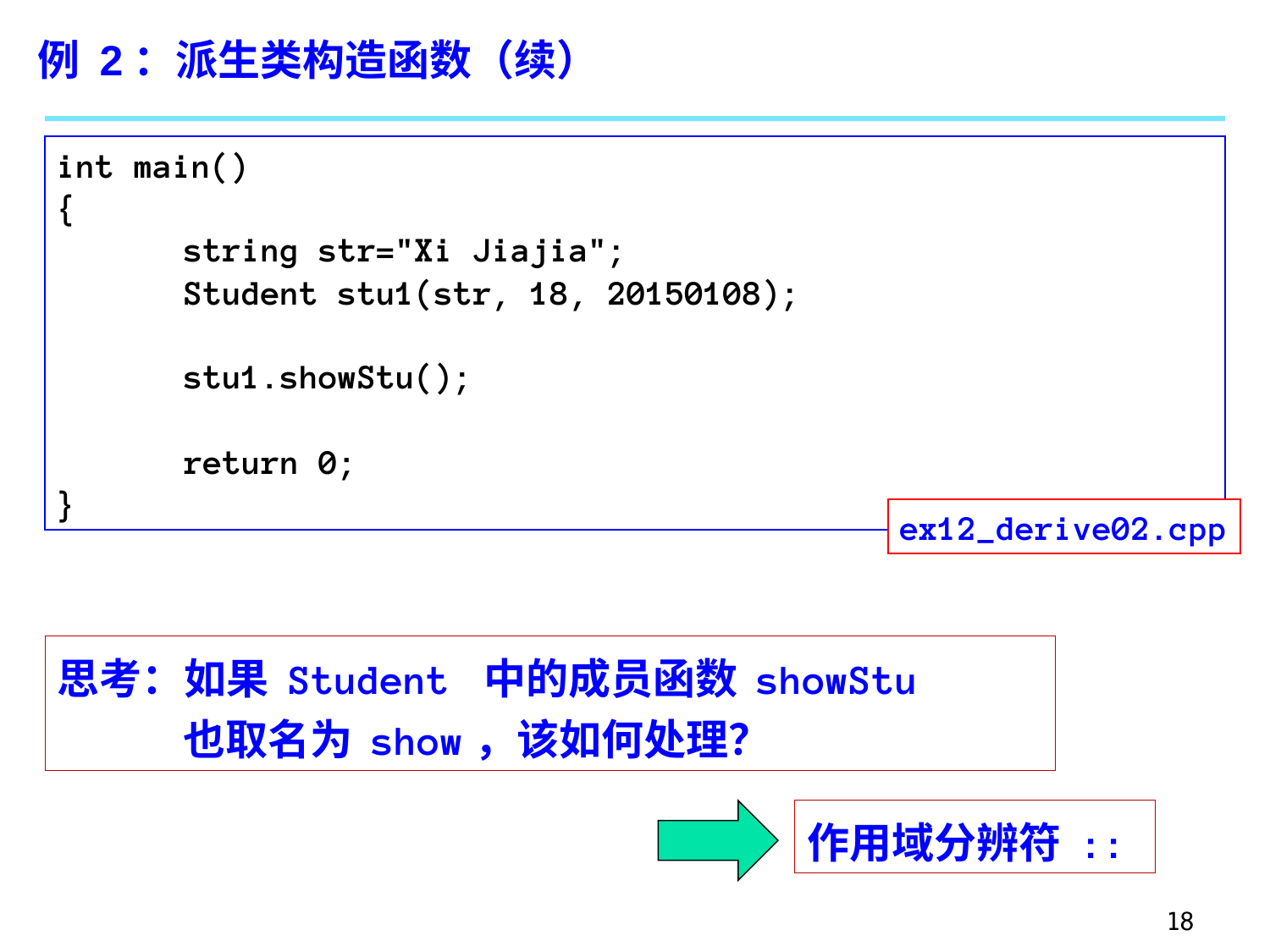

# 例 2：派生类构造函数（续）
int main()
{
	string str="Xi Jiajia";
	Student stu1(str, 18, 20150108);

	stu1.showStu();

	return 0;
}
ex12_derive02.cpp
思考：如果 Student 中的成员函数 showStu
     也取名为 show，该如何处理？
作用域分辨符 ::

18